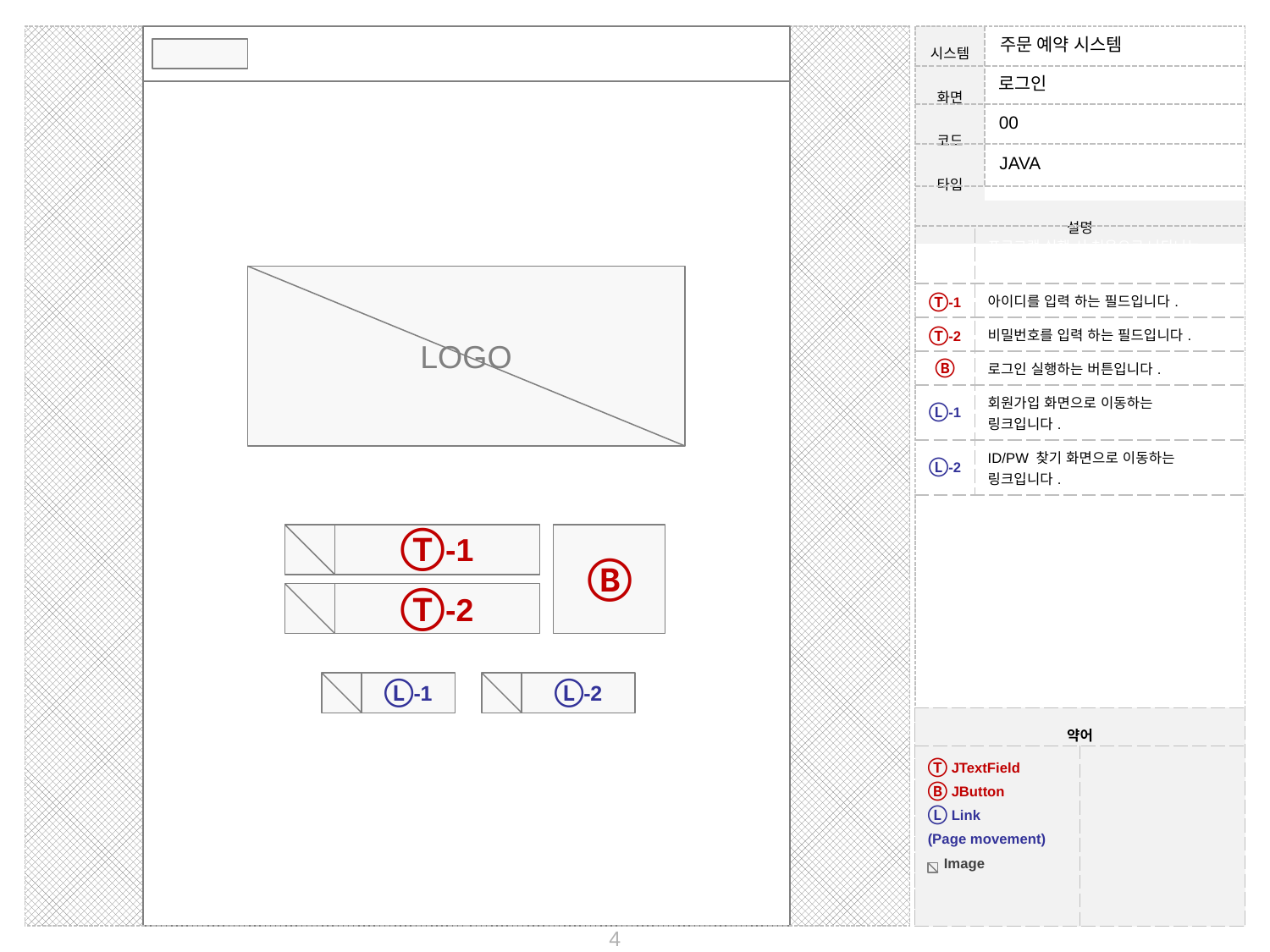

주문 예약 시스템
로그인
00
JAVA
|  | 프로그램 실행 시 처음으로 나타나는 화면입니다. |
| --- | --- |
| Ⓣ-1 | 아이디를 입력 하는 필드입니다. |
| Ⓣ-2 | 비밀번호를 입력 하는 필드입니다. |
| Ⓑ | 로그인 실행하는 버튼입니다. |
| Ⓛ-1 | 회원가입 화면으로 이동하는 링크입니다. |
| Ⓛ-2 | ID/PW 찾기 화면으로 이동하는 링크입니다. |
LOGO
Ⓣ-1

Ⓑ
Ⓣ-2

Ⓛ-1
Ⓛ-2
| 약어 |  |
| --- | --- |
| Ⓣ JTextField Ⓑ JButton Ⓛ Link (Page movement) Image |  |

4